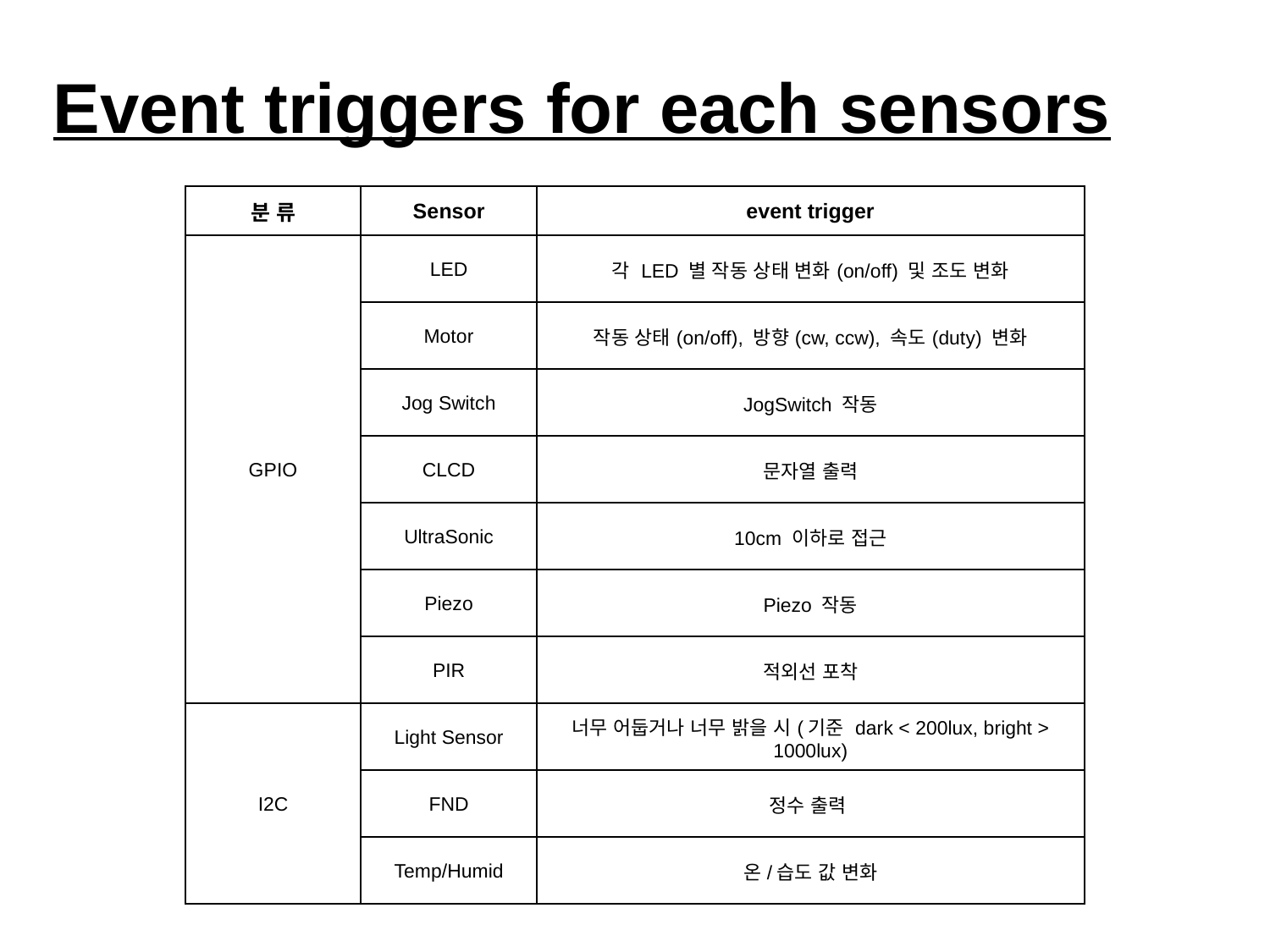

Event triggers for each sensors
| 분 류 | Sensor | event trigger |
| --- | --- | --- |
| GPIO | LED | 각 LED 별 작동 상태 변화(on/off) 및 조도 변화 |
|  | Motor | 작동 상태(on/off), 방향(cw, ccw), 속도(duty) 변화 |
|  | Jog Switch | JogSwitch 작동 |
|  | CLCD | 문자열 출력 |
|  | UltraSonic | 10cm 이하로 접근 |
|  | Piezo | Piezo 작동 |
|  | PIR | 적외선 포착 |
| I2C | Light Sensor | 너무 어둡거나 너무 밝을 시(기준 dark < 200lux, bright > 1000lux) |
|  | FND | 정수 출력 |
|  | Temp/Humid | 온/습도 값 변화 |